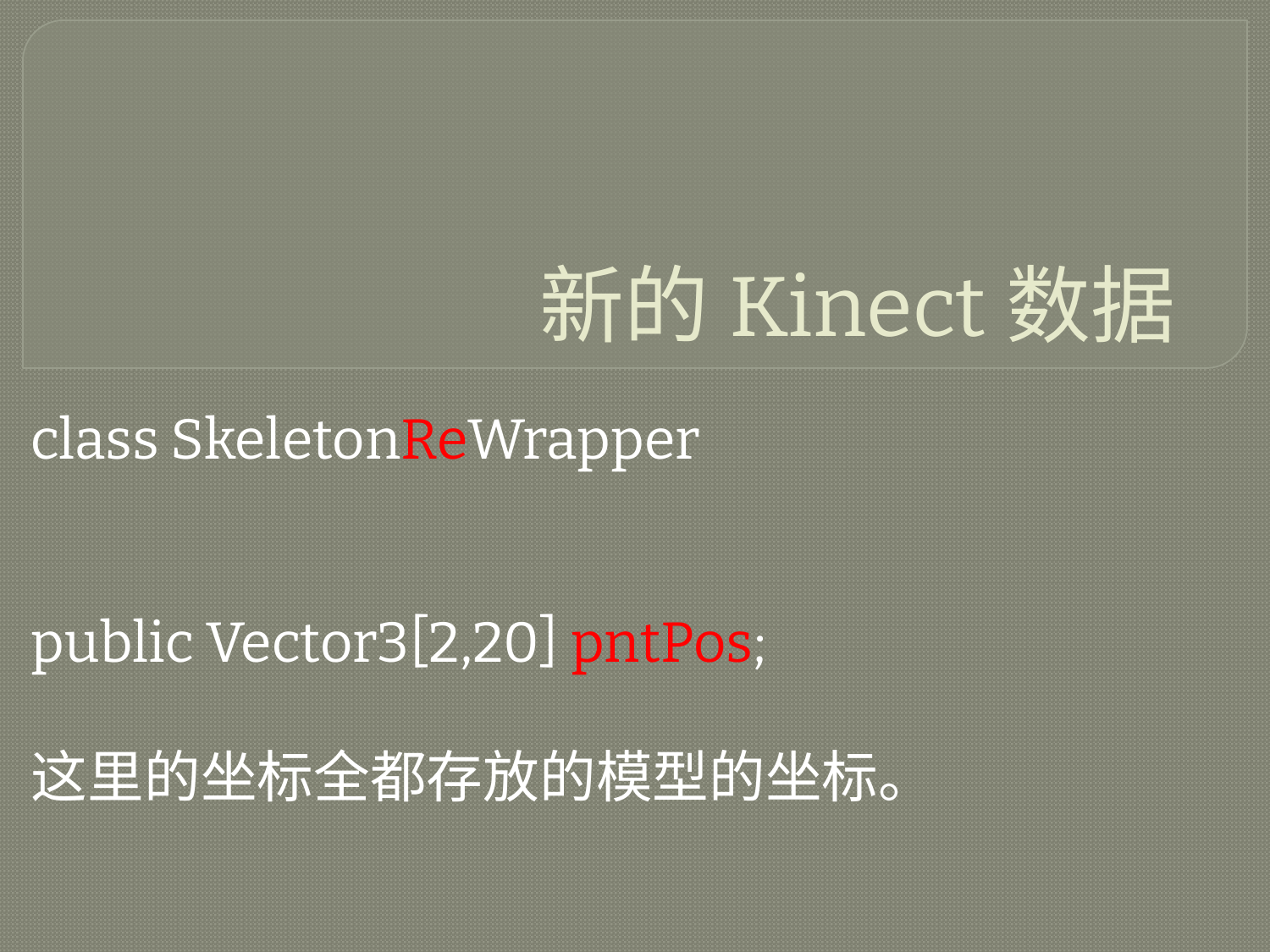

# 新的Kinect数据
class SkeletonReWrapper

public Vector3[2,20] pntPos;

这里的坐标全都存放的模型的坐标。